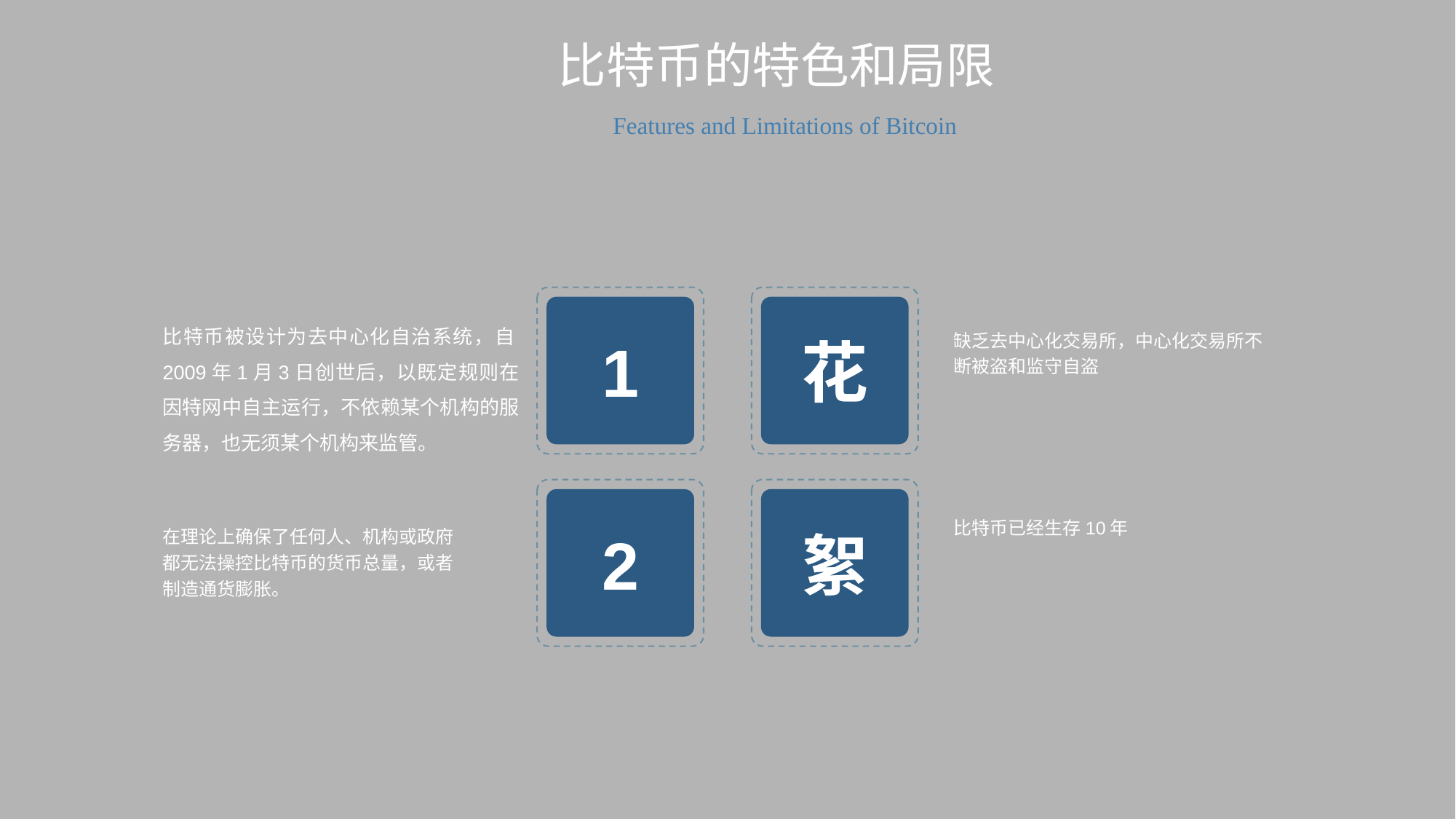

比特币的特色和局限
Features and Limitations of Bitcoin
比特币被设计为去中心化自治系统，自2009年1月3日创世后，以既定规则在因特网中自主运行，不依赖某个机构的服务器，也无须某个机构来监管。

1
花
缺乏去中心化交易所，中心化交易所不断被盗和监守自盗

比特币已经生存10年
2
絮
在理论上确保了任何人、机构或政府都无法操控比特币的货币总量，或者制造通货膨胀。